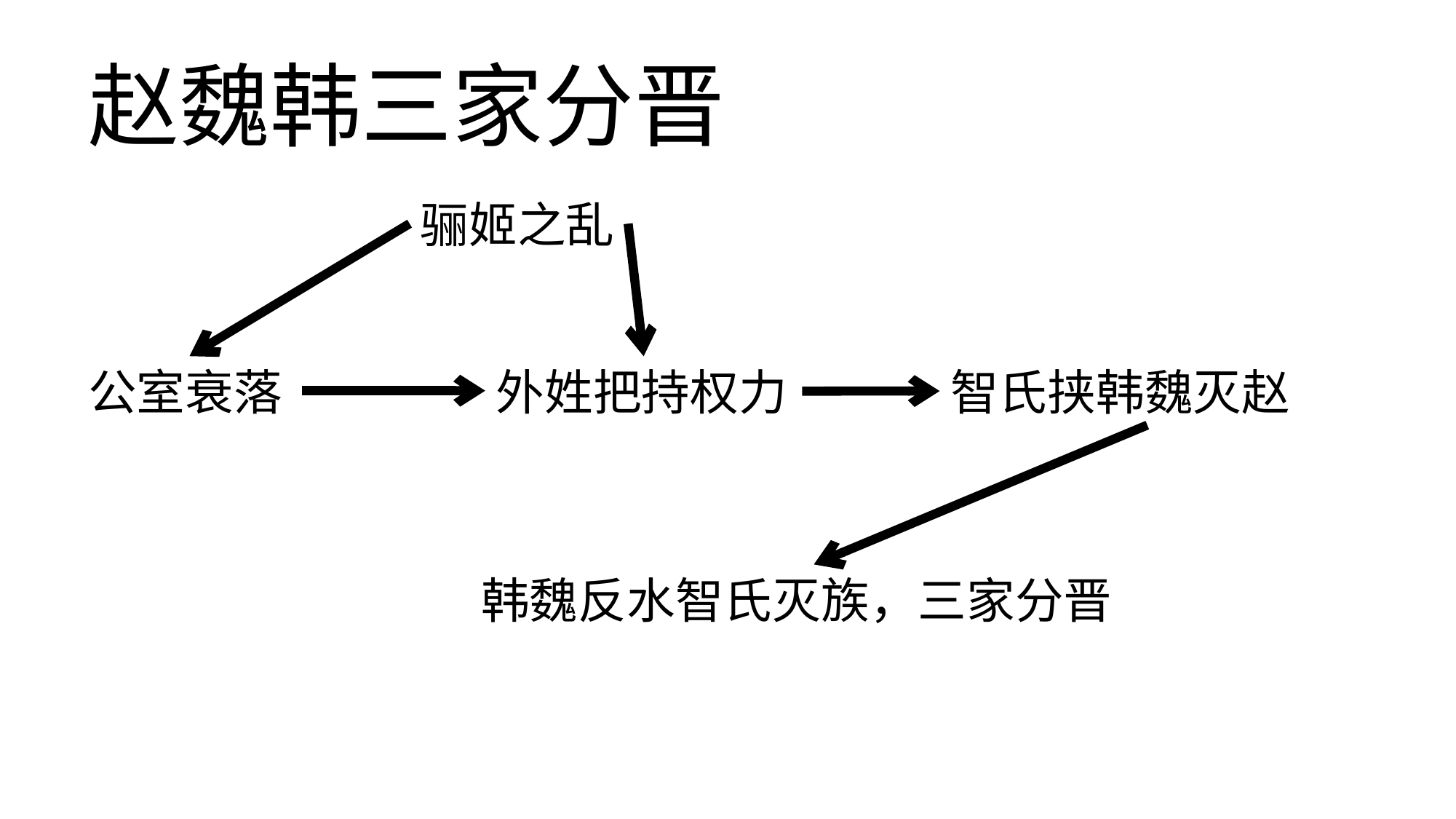

# 赵魏韩三家分晋
骊姬之乱
智氏挟韩魏灭赵
公室衰落
外姓把持权力
韩魏反水智氏灭族，三家分晋